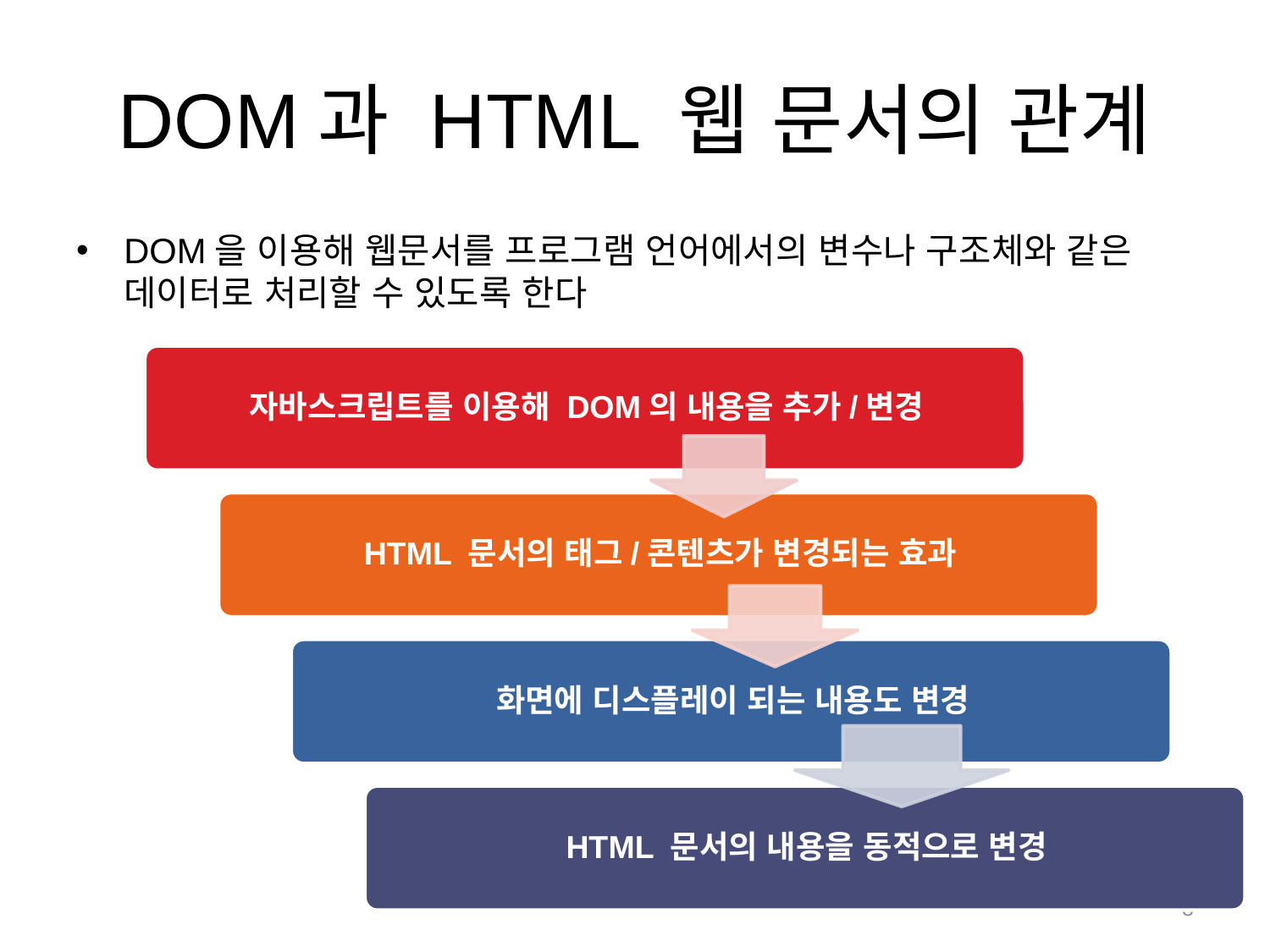

# DOM과 HTML 웹 문서의 관계
DOM을 이용해 웹문서를 프로그램 언어에서의 변수나 구조체와 같은 데이터로 처리할 수 있도록 한다
자바스크립트를 이용해 DOM의 내용을 추가/변경
HTML 문서의 태그/콘텐츠가 변경되는 효과
화면에 디스플레이 되는 내용도 변경
HTML 문서의 내용을 동적으로 변경

8